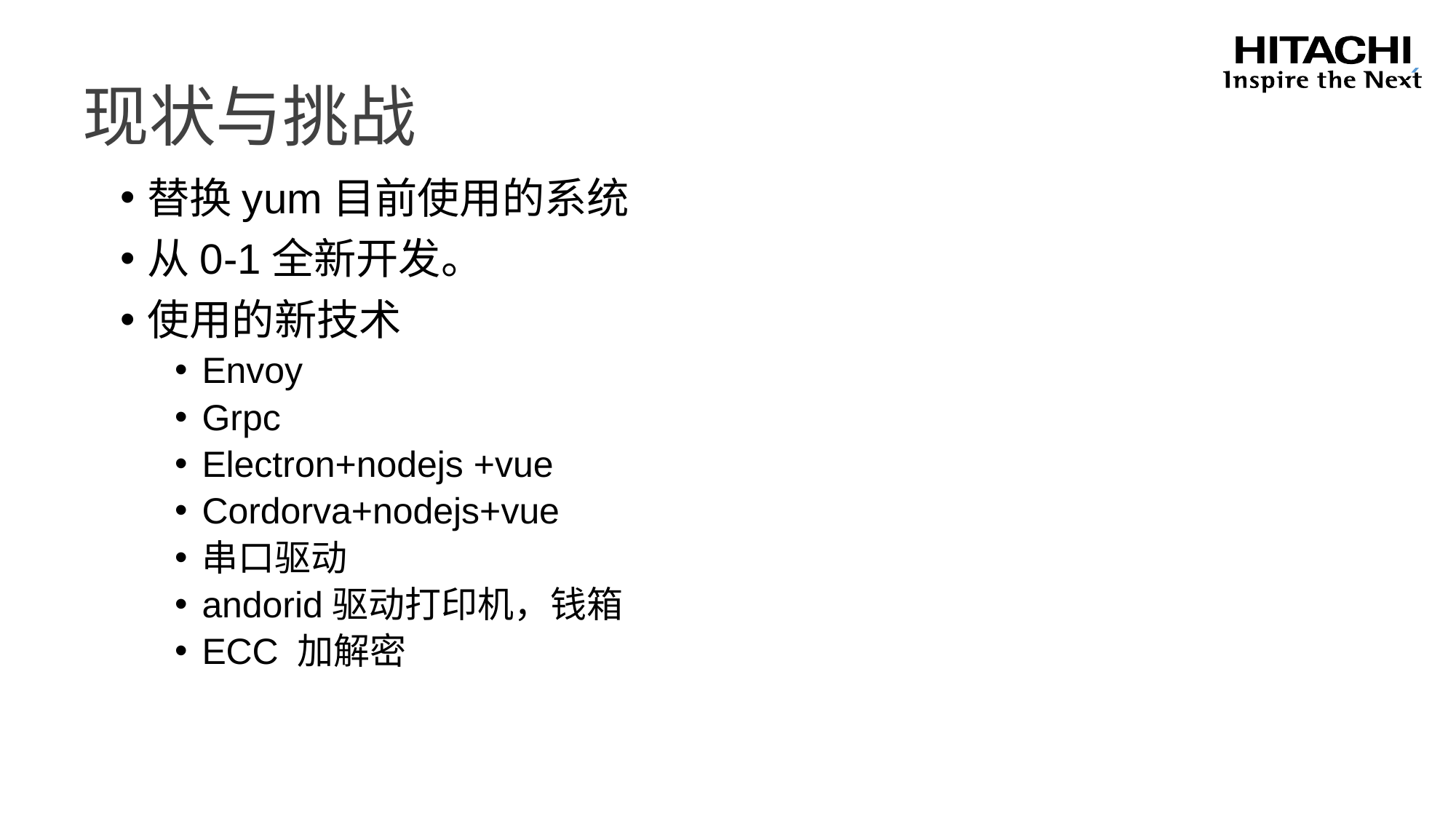

现状与挑战
替换yum目前使用的系统
从0-1全新开发。
使用的新技术
Envoy
Grpc
Electron+nodejs +vue
Cordorva+nodejs+vue
串口驱动
andorid驱动打印机，钱箱
ECC 加解密